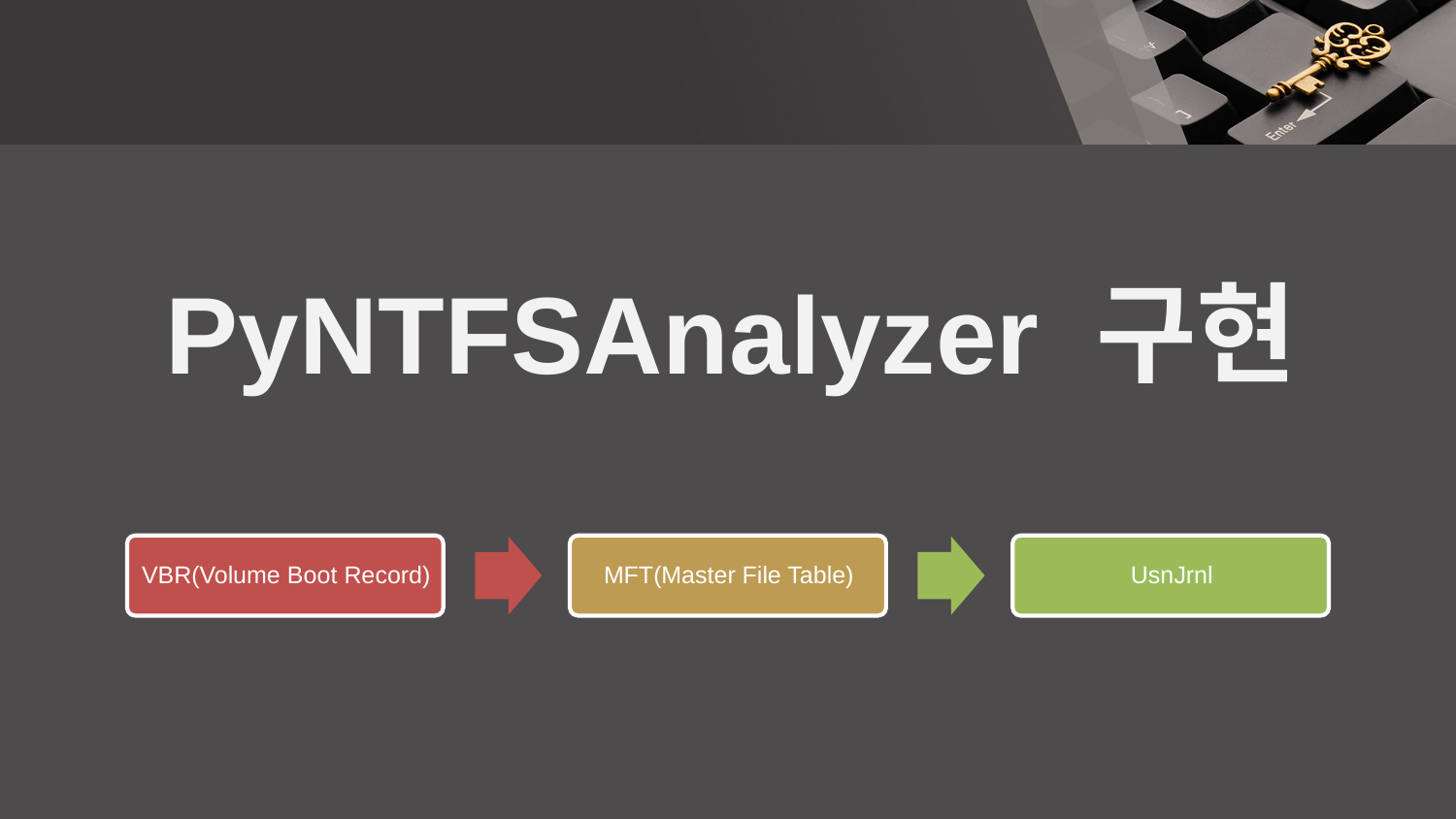

# PyNTFSAnalyzer 구현
VBR(Volume Boot Record)

MFT(Master File Table)

UsnJrnl